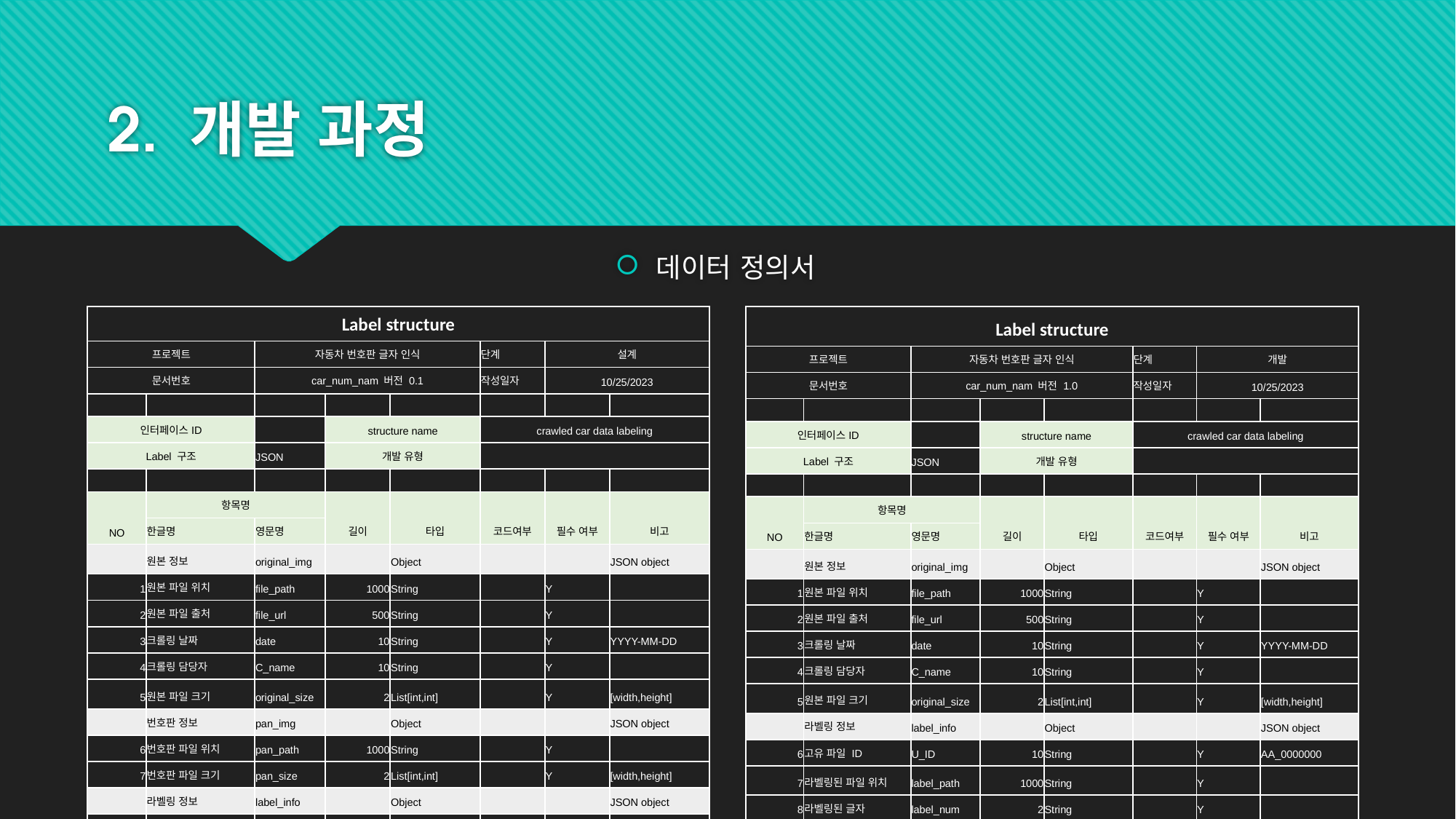

# 2. 개발 과정
데이터 정의서
| Label structure |  |  |  |  |  |  |  |
| --- | --- | --- | --- | --- | --- | --- | --- |
| 프로젝트 |  | 자동차 번호판 글자 인식 |  |  | 단계 | 설계 |  |
| 문서번호 |  | car\_num\_nam 버전 0.1 |  |  | 작성일자 | 10/25/2023 |  |
|  |  |  |  |  |  |  |  |
| 인터페이스ID |  |  | structure name |  | crawled car data labeling |  |  |
| Label 구조 |  | JSON | 개발 유형 |  |  |  |  |
|  |  |  |  |  |  |  |  |
| NO | 항목명 |  | 길이 | 타입 | 코드여부 | 필수 여부 | 비고 |
|  | 한글명 | 영문명 |  |  |  |  |  |
|  | 원본 정보 | original\_img |  | Object |  |  | JSON object |
| 1 | 원본 파일 위치 | file\_path | 1000 | String |  | Y |  |
| 2 | 원본 파일 출처 | file\_url | 500 | String |  | Y |  |
| 3 | 크롤링 날짜 | date | 10 | String |  | Y | YYYY-MM-DD |
| 4 | 크롤링 담당자 | C\_name | 10 | String |  | Y |  |
| 5 | 원본 파일 크기 | original\_size | 2 | List[int,int] |  | Y | [width,height] |
|  | 번호판 정보 | pan\_img |  | Object |  |  | JSON object |
| 6 | 번호판 파일 위치 | pan\_path | 1000 | String |  | Y |  |
| 7 | 번호판 파일 크기 | pan\_size | 2 | List[int,int] |  | Y | [width,height] |
|  | 라벨링 정보 | label\_info |  | Object |  |  | JSON object |
| 8 | 고유 파일 ID | U\_ID | 10 | String |  | Y | AA\_0000000 |
| 9 | 라벨링된 파일 위치 | label\_path | 1000 | String |  | Y |  |
| 10 | 라벨링된 글자 | label\_num | 2 | String |  | Y |  |
| 11 | 라벨링된 파일 크기 | label\_size | 2 | List[int,int] |  | Y | [width,height] |
| 참고사항 | 각 글자 하나당 달려있을 메타데이터 손으로 라벨링한 경우 필수여부가 다름. |  |  |  |  |  |  |
| Label structure |  |  |  |  |  |  |  |
| --- | --- | --- | --- | --- | --- | --- | --- |
| 프로젝트 |  | 자동차 번호판 글자 인식 |  |  | 단계 | 개발 |  |
| 문서번호 |  | car\_num\_nam 버전 1.0 |  |  | 작성일자 | 10/25/2023 |  |
|  |  |  |  |  |  |  |  |
| 인터페이스ID |  |  | structure name |  | crawled car data labeling |  |  |
| Label 구조 |  | JSON | 개발 유형 |  |  |  |  |
|  |  |  |  |  |  |  |  |
| NO | 항목명 |  | 길이 | 타입 | 코드여부 | 필수 여부 | 비고 |
|  | 한글명 | 영문명 |  |  |  |  |  |
|  | 원본 정보 | original\_img |  | Object |  |  | JSON object |
| 1 | 원본 파일 위치 | file\_path | 1000 | String |  | Y |  |
| 2 | 원본 파일 출처 | file\_url | 500 | String |  | Y |  |
| 3 | 크롤링 날짜 | date | 10 | String |  | Y | YYYY-MM-DD |
| 4 | 크롤링 담당자 | C\_name | 10 | String |  | Y |  |
| 5 | 원본 파일 크기 | original\_size | 2 | List[int,int] |  | Y | [width,height] |
|  | 라벨링 정보 | label\_info |  | Object |  |  | JSON object |
| 6 | 고유 파일 ID | U\_ID | 10 | String |  | Y | AA\_0000000 |
| 7 | 라벨링된 파일 위치 | label\_path | 1000 | String |  | Y |  |
| 8 | 라벨링된 글자 | label\_num | 2 | String |  | Y |  |
| 9 | 라벨링된 파일 크기 | label\_size | 2 | List[int,int] |  | Y | [width,height] |
|  |  |  |  |  |  |  |  |
|  |  |  |  |  |  |  |  |
|  |  |  |  |  |  |  |  |
| 참고사항 |  |  |  |  |  |  |  |